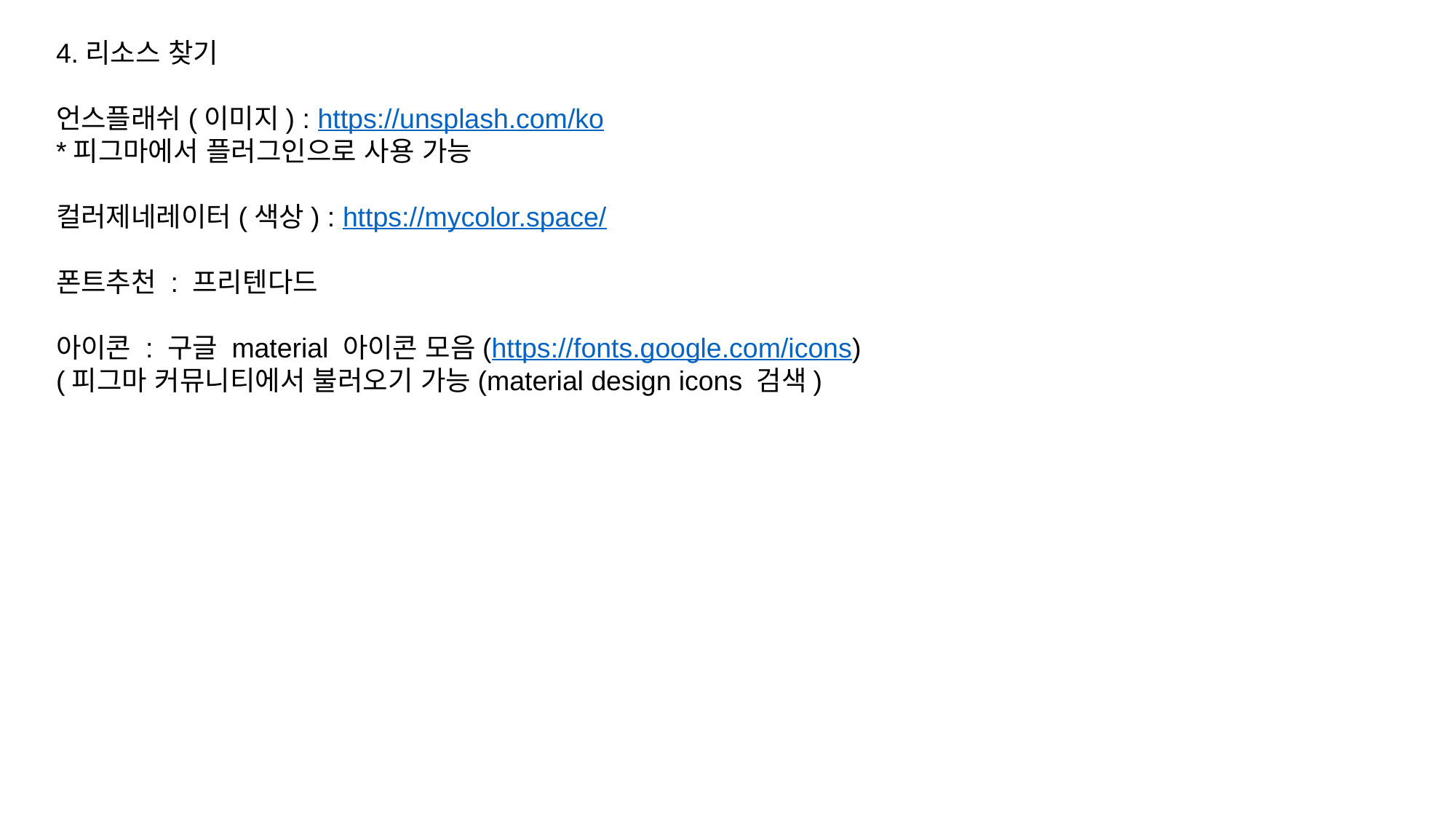

4.리소스 찾기

언스플래쉬(이미지) : https://unsplash.com/ko
*피그마에서 플러그인으로 사용 가능

컬러제네레이터(색상) : https://mycolor.space/

폰트추천 : 프리텐다드

아이콘 : 구글 material 아이콘 모음(https://fonts.google.com/icons)
(피그마 커뮤니티에서 불러오기 가능(material design icons 검색)